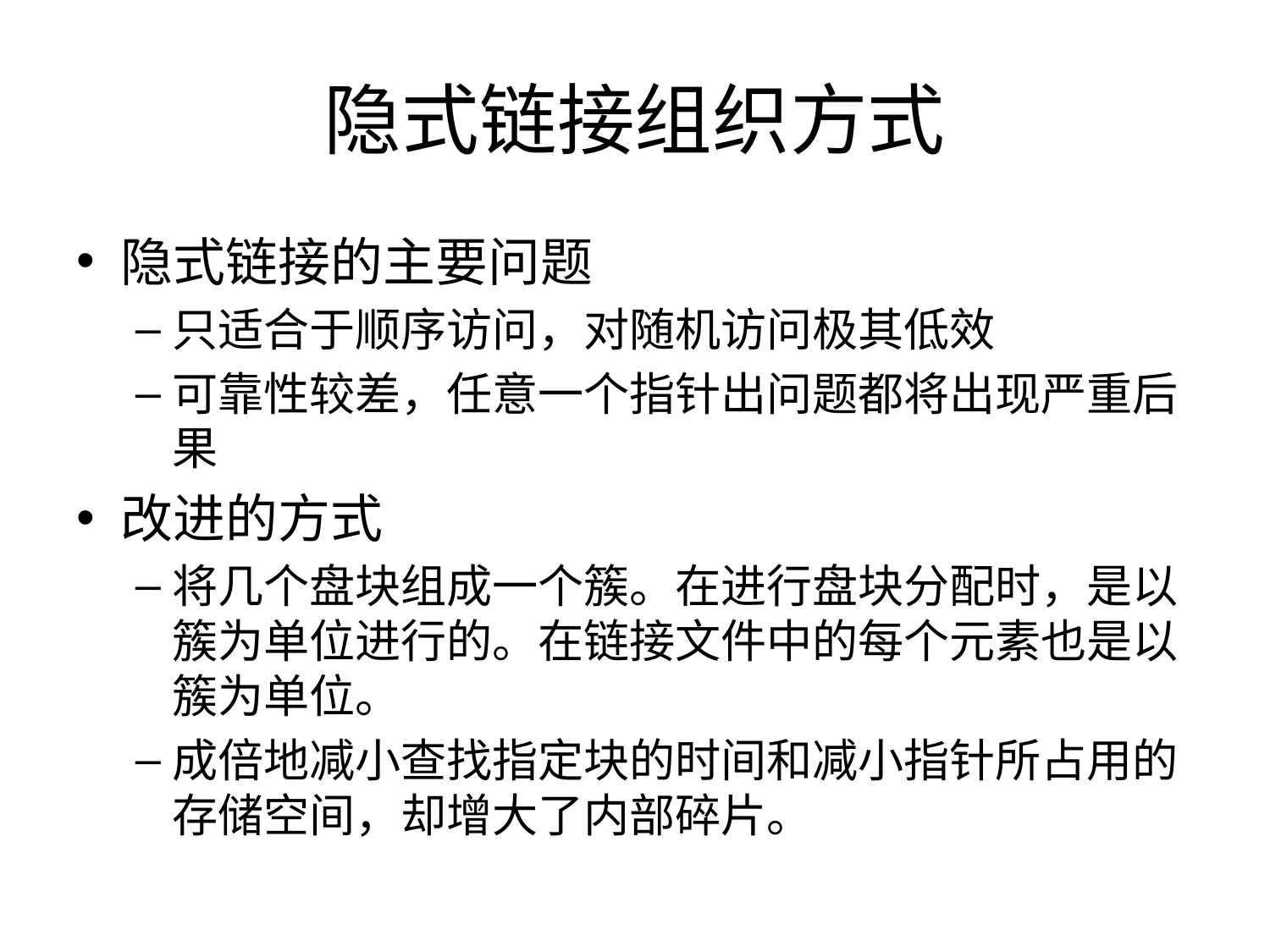

# 隐式链接组织方式
隐式链接的主要问题
只适合于顺序访问，对随机访问极其低效
可靠性较差，任意一个指针出问题都将出现严重后果
改进的方式
将几个盘块组成一个簇。在进行盘块分配时，是以簇为单位进行的。在链接文件中的每个元素也是以簇为单位。
成倍地减小查找指定块的时间和减小指针所占用的存储空间，却增大了内部碎片。